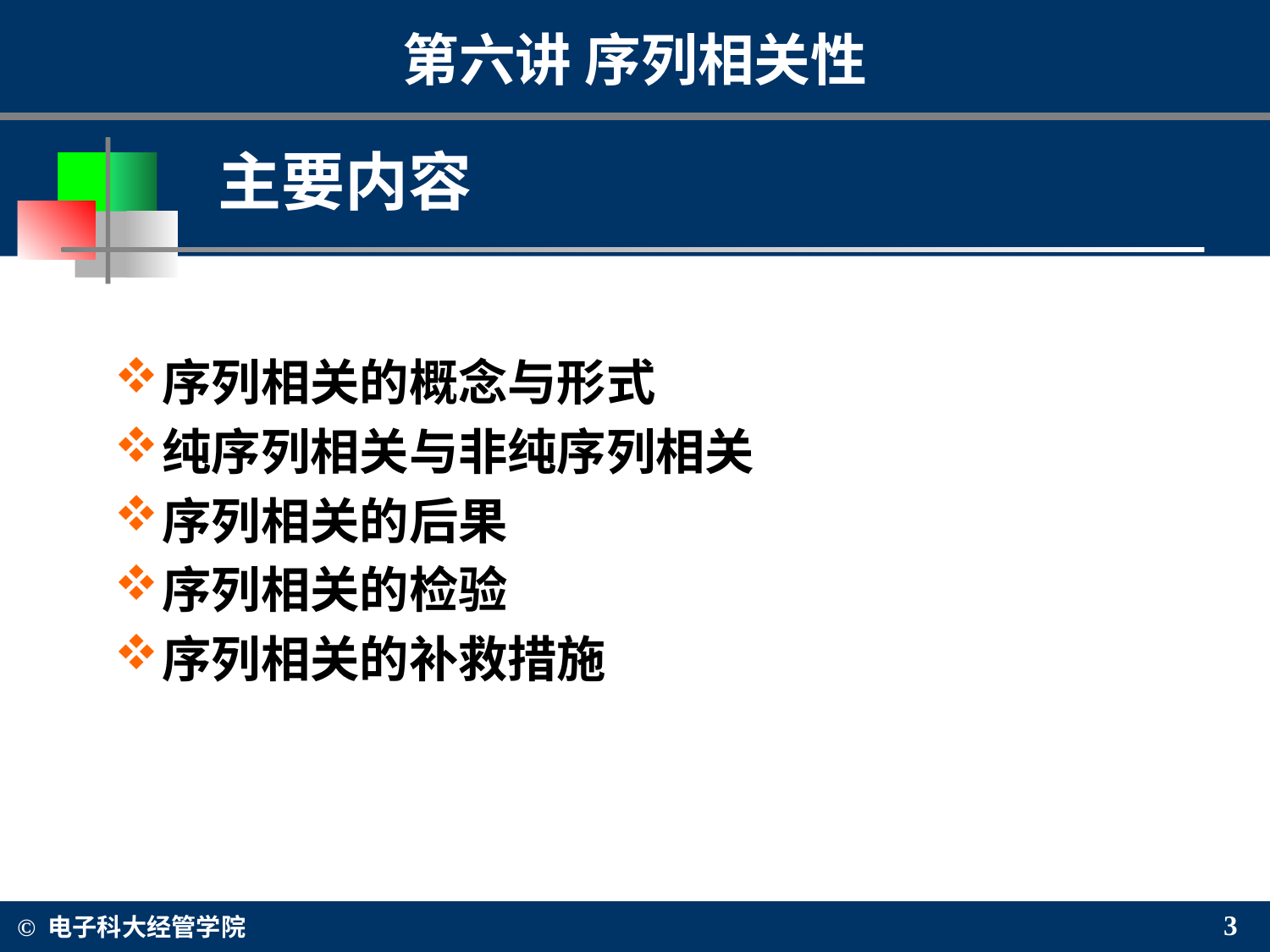

主要内容
非球形扰动项与广义最小二乘法(GLS)
序列相关的概念与形式
纯序列相关与非纯序列相关
序列相关的后果
序列相关的检验
序列相关的补救措施